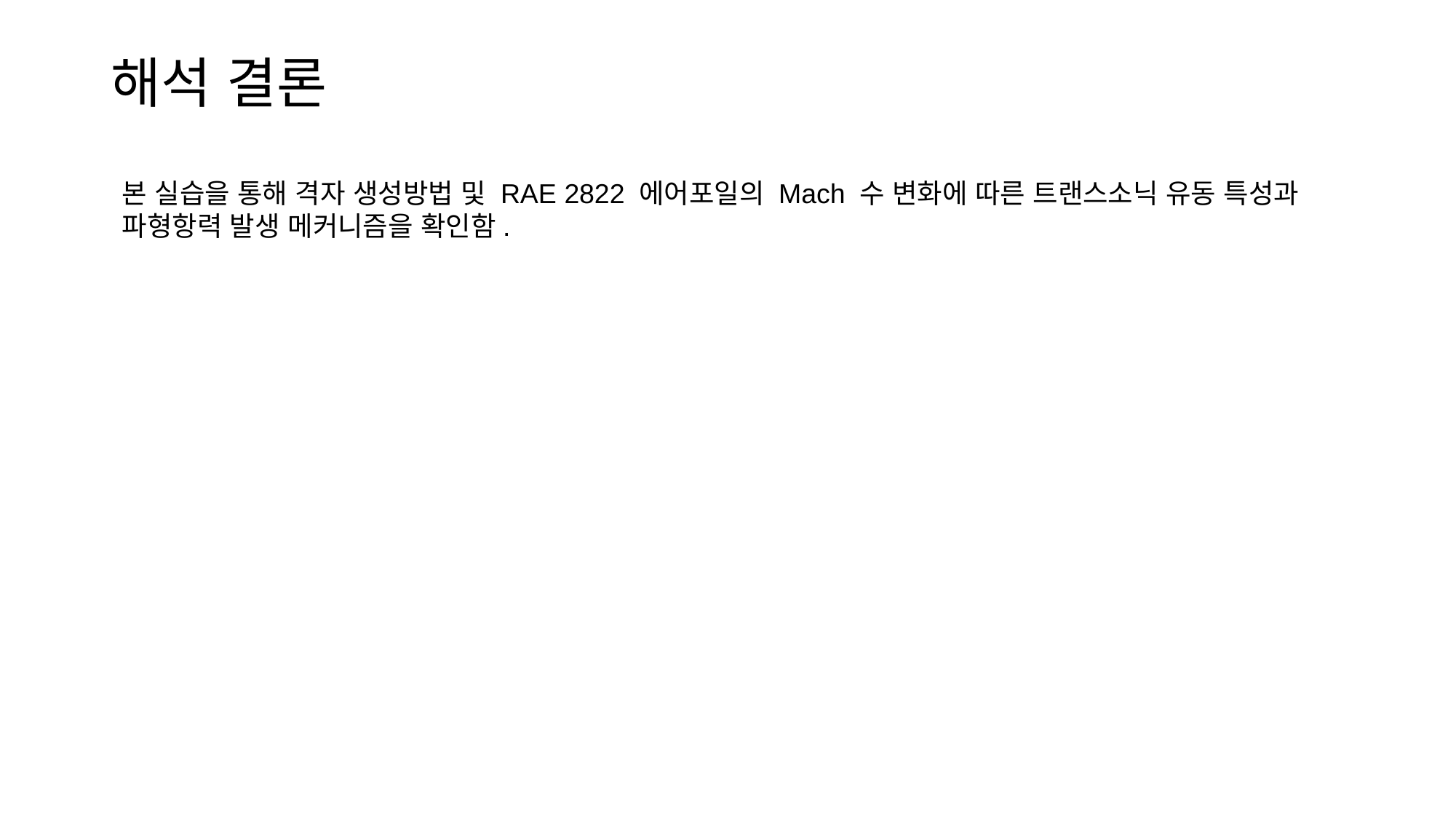

# 해석 결론
본 실습을 통해 격자 생성방법 및 RAE 2822 에어포일의 Mach 수 변화에 따른 트랜스소닉 유동 특성과 파형항력 발생 메커니즘을 확인함.